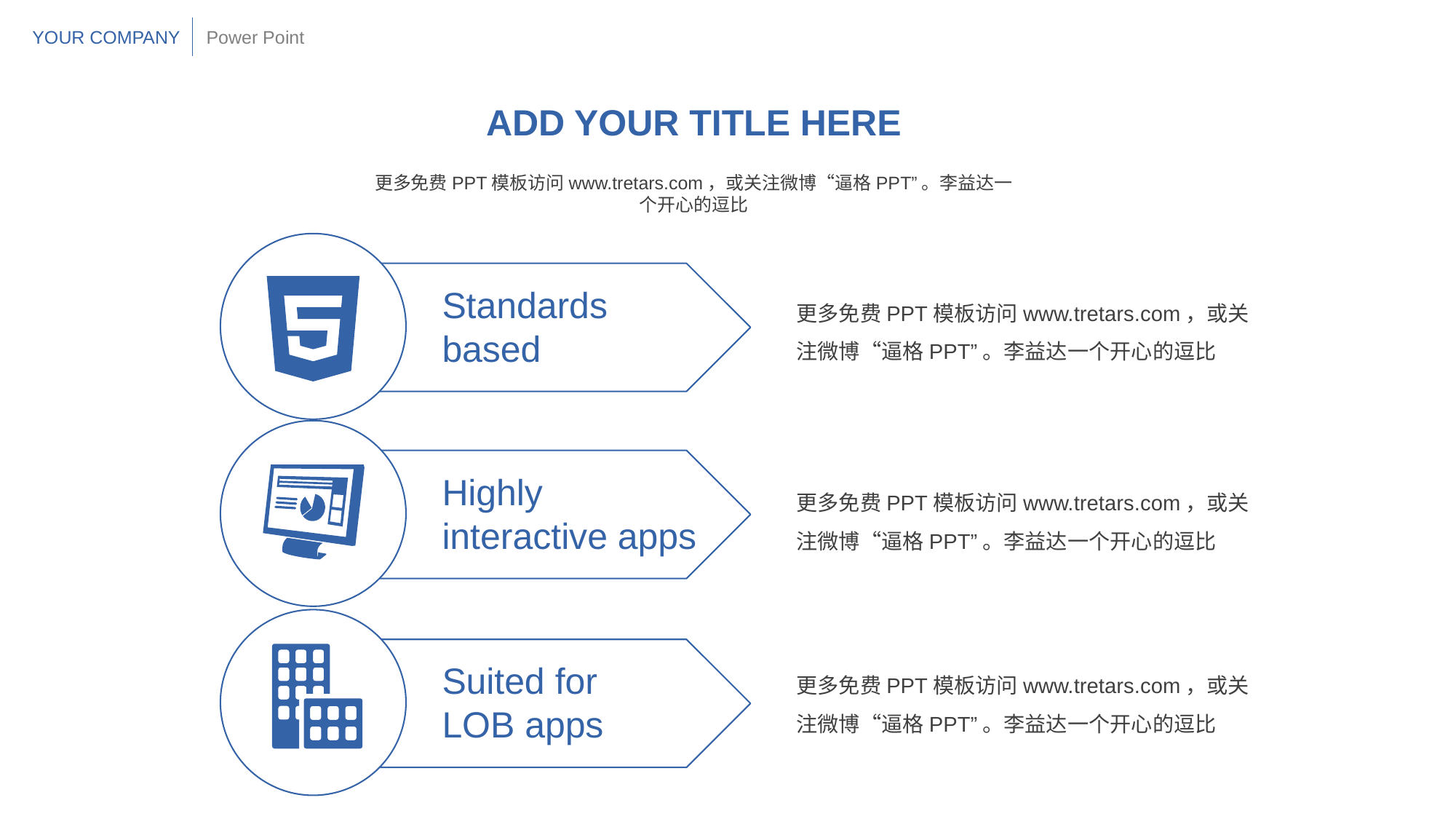

YOUR COMPANY
Power Point
ADD YOUR TITLE HERE
更多免费PPT模板访问www.tretars.com，或关注微博“逼格PPT”。李益达一个开心的逗比

Standards
based

更多免费PPT模板访问www.tretars.com，或关注微博“逼格PPT”。李益达一个开心的逗比

Highly
interactive apps

更多免费PPT模板访问www.tretars.com，或关注微博“逼格PPT”。李益达一个开心的逗比

Suited for
LOB apps

更多免费PPT模板访问www.tretars.com，或关注微博“逼格PPT”。李益达一个开心的逗比